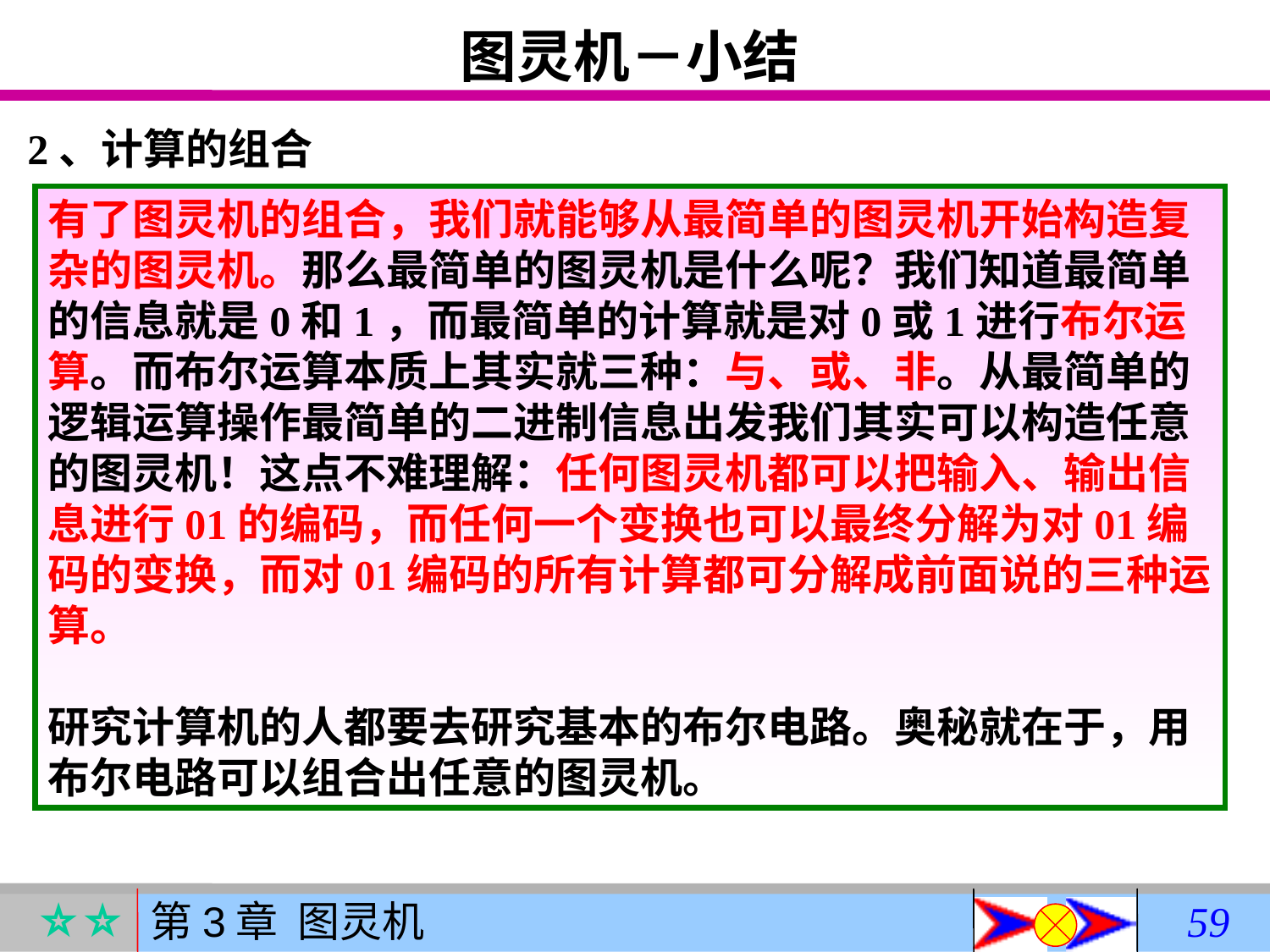

图灵机－小结
2、计算的组合
我们可以把若干个计算系统进行合并构成更大的计算系统。比如还是那个小球吧，如果往地上放了一个跷跷板，这样小球掉到地上会弹起这个跷跷板的另一端，而跷跷板的另一边可能还是一个小球，于是这个弹起的小球又会砸向另一个跷跷板……。我们自然可以通过组合若干图灵机完成更大更多的计算，如果把一个图灵机对纸带信息变换的结果又输入给另一台图灵机，然后再输入给别的图灵机……，这就是把计算进行了组合！也许你还在为复杂问题下的无限多的内部状态，无限复杂的程序而苦恼，那么到现在，
实际上我们并不需要写出无限复杂的程序列表，而仅仅将这些图灵机组合到一起就可以产生复杂的行为了。
有了图灵机的组合，我们就能够从最简单的图灵机开始构造复杂的图灵机。那么最简单的图灵机是什么呢？我们知道最简单的信息就是0和1，而最简单的计算就是对0或1进行布尔运算。而布尔运算本质上其实就三种：与、或、非。从最简单的逻辑运算操作最简单的二进制信息出发我们其实可以构造任意的图灵机！这点不难理解：任何图灵机都可以把输入、输出信息进行01的编码，而任何一个变换也可以最终分解为对01编码的变换，而对01编码的所有计算都可分解成前面说的三种运算。

研究计算机的人都要去研究基本的布尔电路。奥秘就在于，用布尔电路可以组合出任意的图灵机。